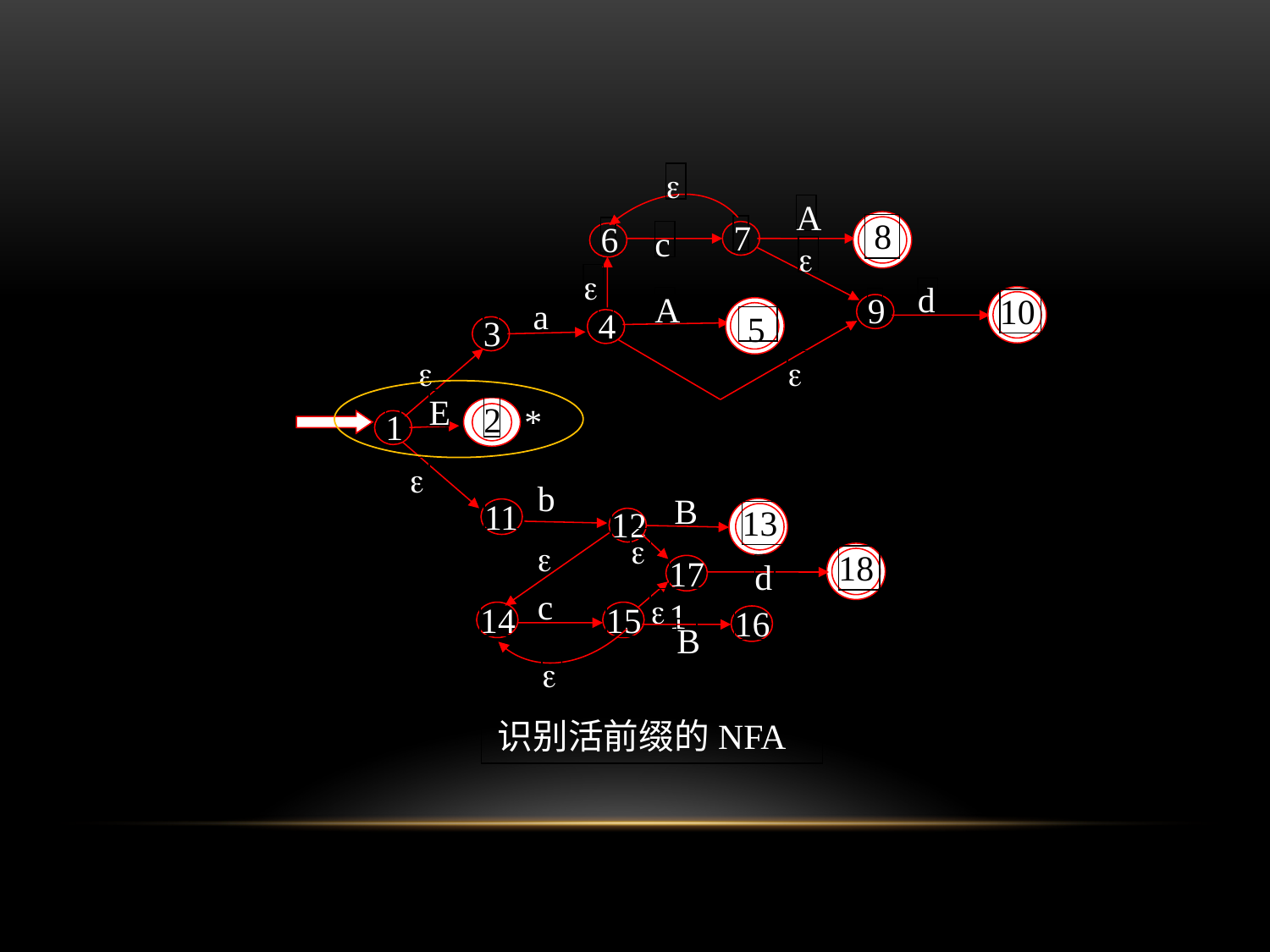

ε

A

 8

7

6

c
ε

ε
d

10

A
9

a

 5
4

3

ε
ε
E
2

*
1

ε
b
B
11

13

12

ε

ε

18

171

d

c
ε

14

15

16

B

ε
 识别活前缀的NFA